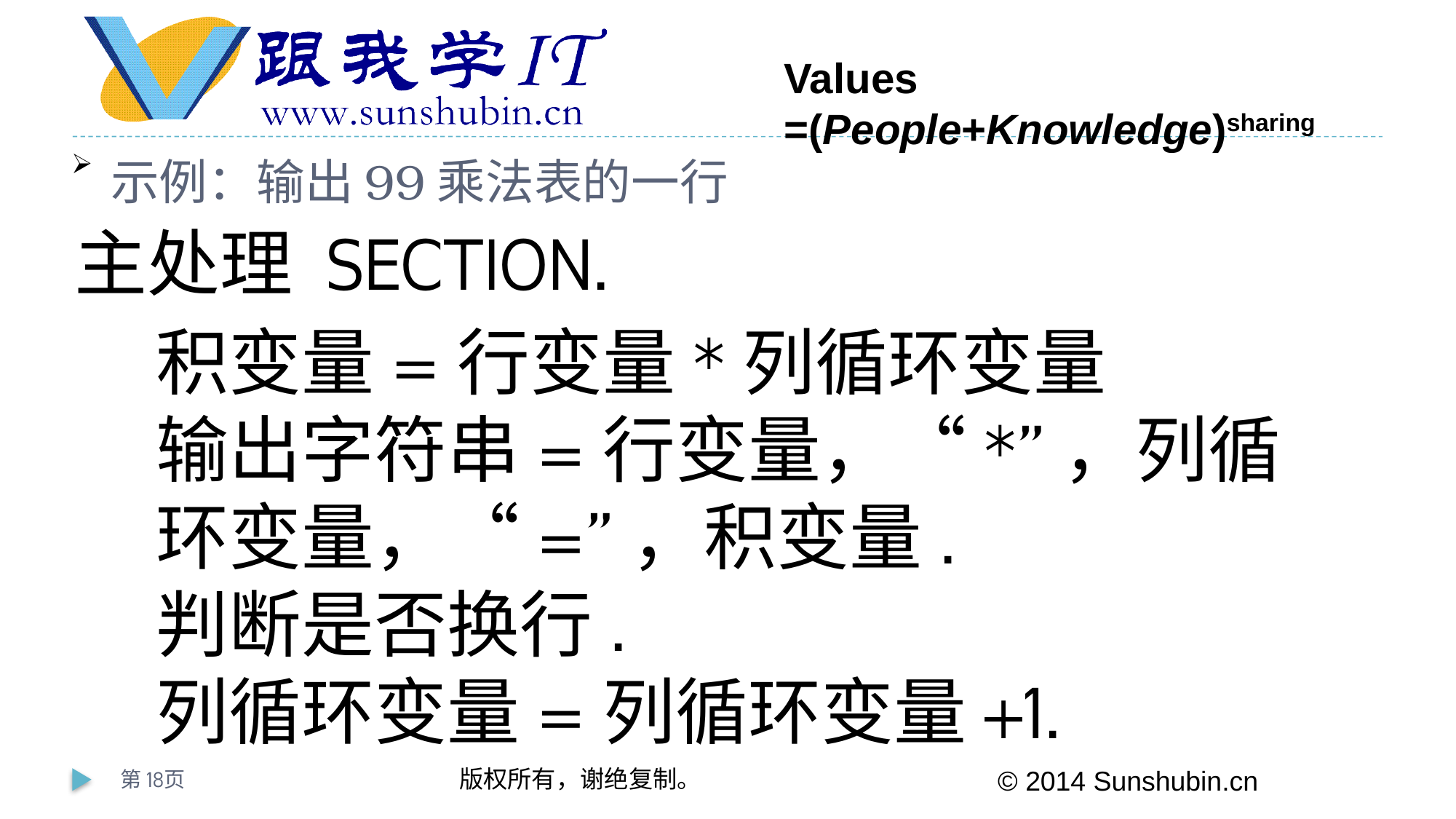

示例：输出99乘法表的一行
主处理 SECTION.
积变量=行变量*列循环变量
输出字符串=行变量，“*”，列循环变量，“=”，积变量.
判断是否换行.
列循环变量=列循环变量+1.
第18页